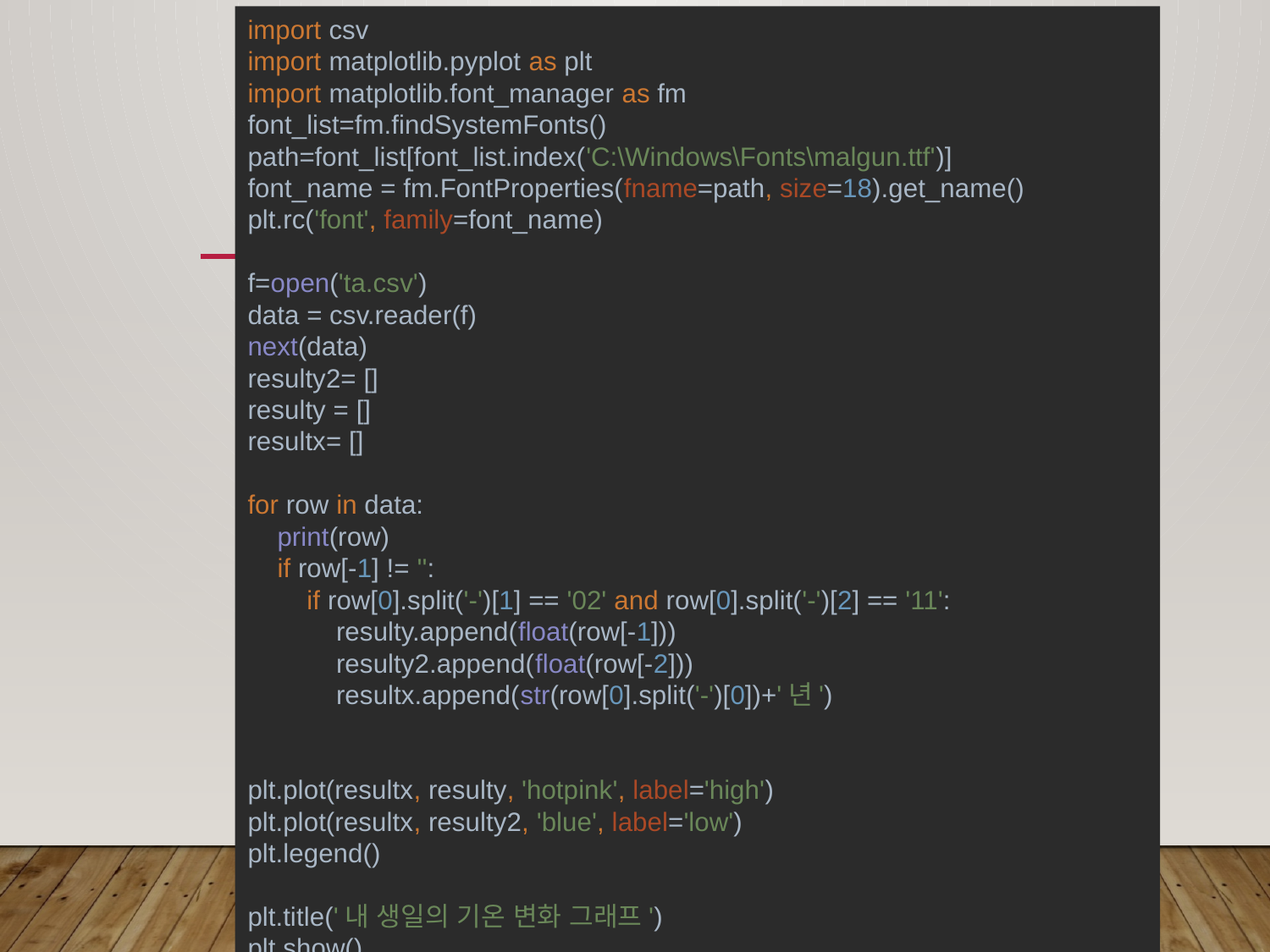

import csv
import matplotlib.pyplot as plt
import matplotlib.font_manager as fm
font_list=fm.findSystemFonts()
path=font_list[font_list.index('C:\Windows\Fonts\malgun.ttf')]
font_name = fm.FontProperties(fname=path, size=18).get_name()
plt.rc('font', family=font_name)
f=open('ta.csv')
data = csv.reader(f)
next(data)
resulty2= []
resulty = []
resultx= []
for row in data:
    print(row)
    if row[-1] != '':
        if row[0].split('-')[1] == '02' and row[0].split('-')[2] == '11':
            resulty.append(float(row[-1]))
            resulty2.append(float(row[-2]))
            resultx.append(str(row[0].split('-')[0])+'년')
plt.plot(resultx, resulty, 'hotpink', label='high')
plt.plot(resultx, resulty2, 'blue', label='low')
plt.legend()
plt.title('내 생일의 기온 변화 그래프')
plt.show()
#